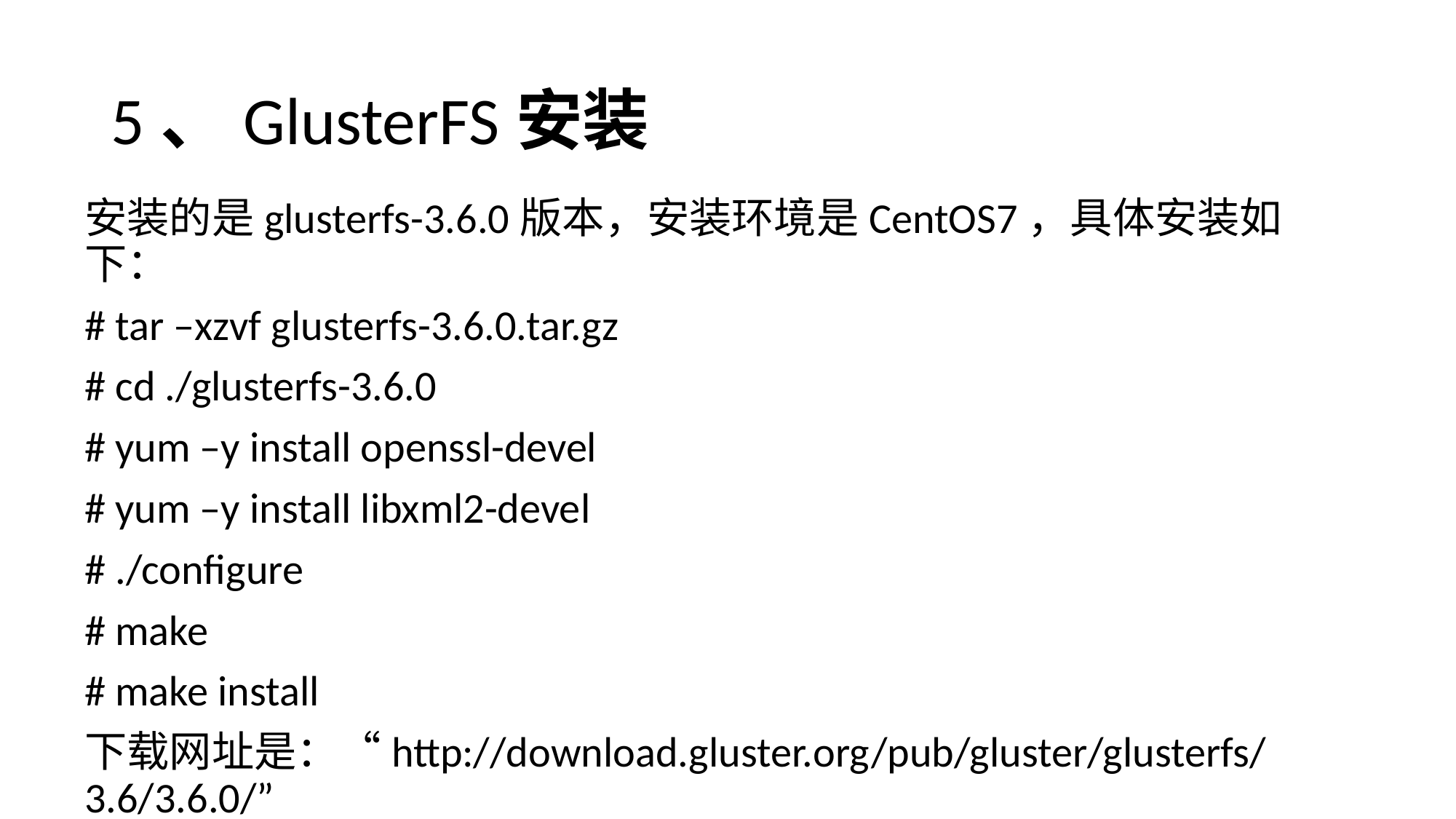

# 5、GlusterFS安装
安装的是glusterfs-3.6.0版本，安装环境是CentOS7，具体安装如下：
# tar –xzvf glusterfs-3.6.0.tar.gz
# cd ./glusterfs-3.6.0
# yum –y install openssl-devel
# yum –y install libxml2-devel
# ./configure
# make
# make install
下载网址是：“http://download.gluster.org/pub/gluster/glusterfs/3.6/3.6.0/”